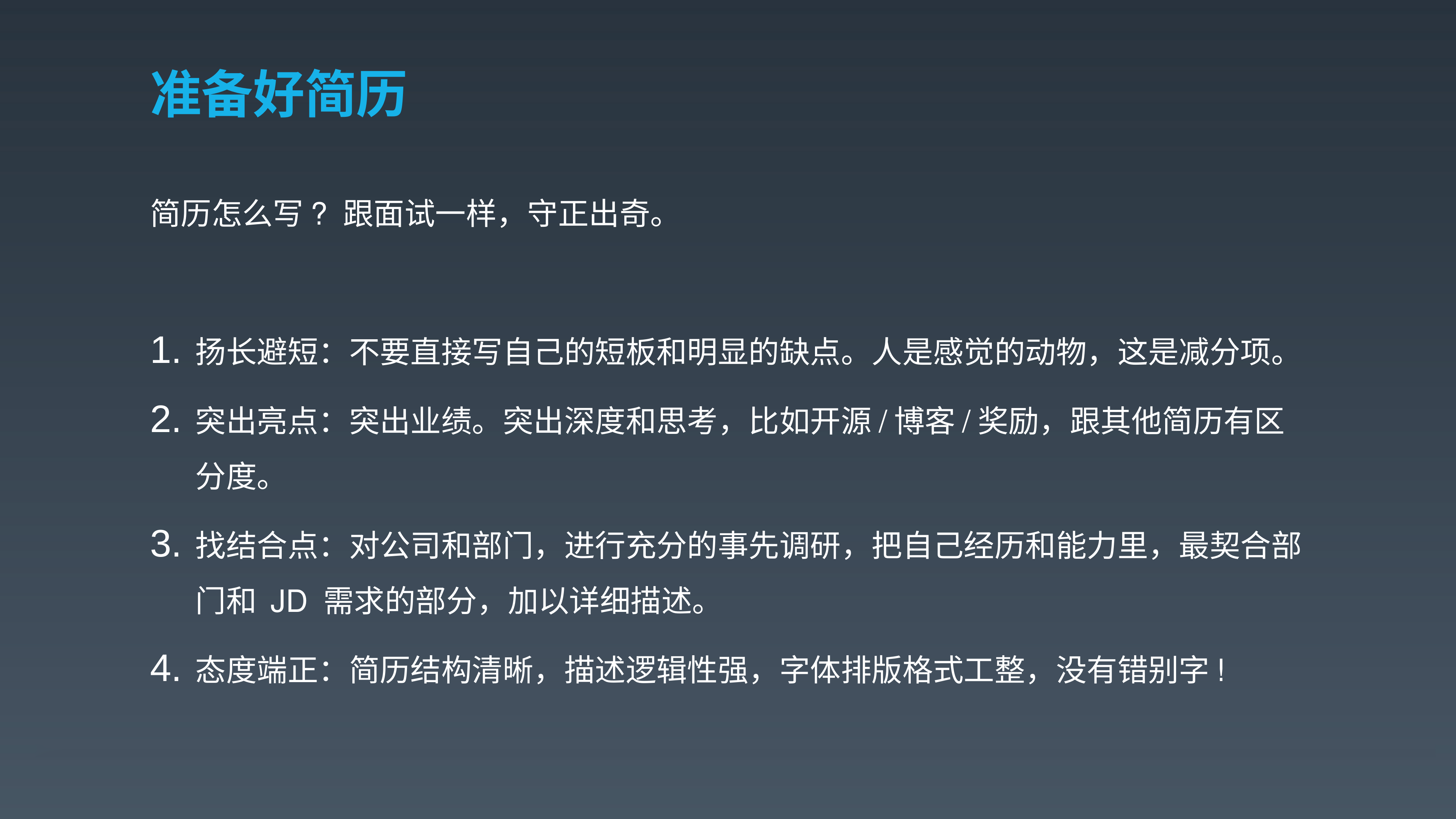

# 准备好简历
简历怎么写? 跟面试一样，守正出奇。

扬长避短：不要直接写自己的短板和明显的缺点。人是感觉的动物，这是减分项。
突出亮点：突出业绩。突出深度和思考，比如开源/博客/奖励，跟其他简历有区分度。
找结合点：对公司和部门，进行充分的事先调研，把自己经历和能力里，最契合部门和 JD 需求的部分，加以详细描述。
态度端正：简历结构清晰，描述逻辑性强，字体排版格式工整，没有错别字!